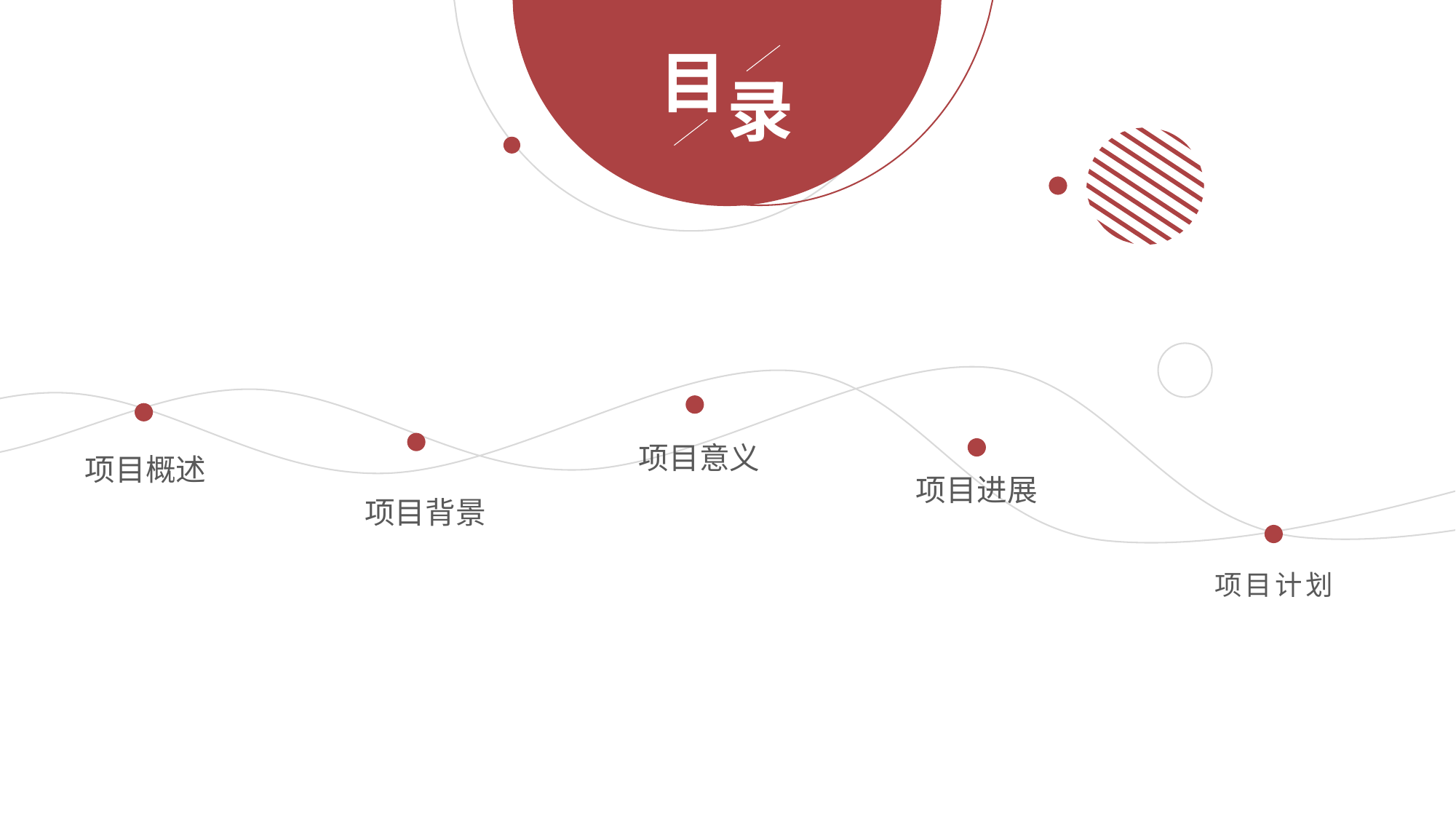

目
录

项目意义

项目概述
项目进展
项目背景

项目计划